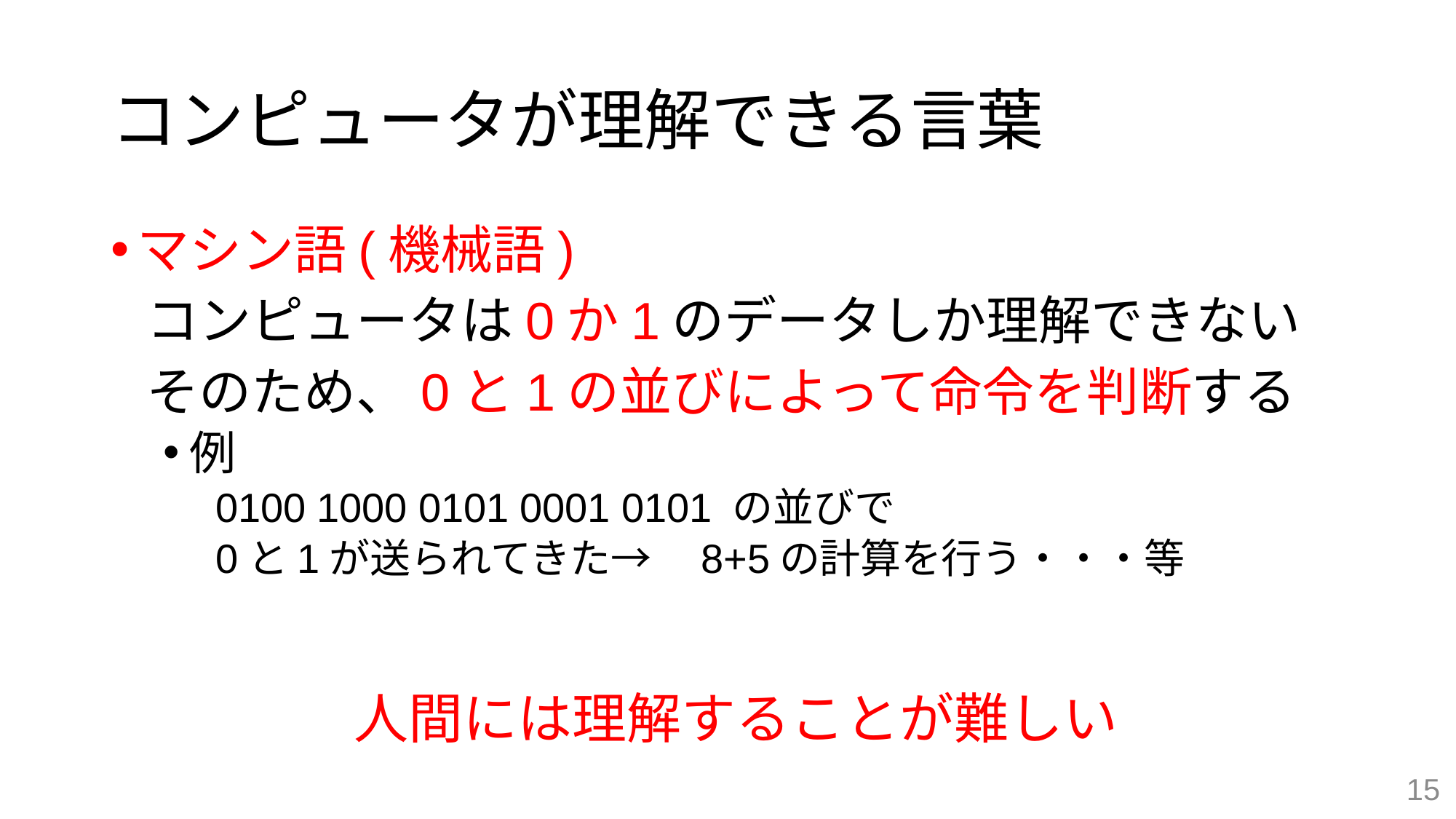

# コンピュータが理解できる言葉
マシン語(機械語)
  コンピュータは0か1のデータしか理解できない
  そのため、0と1の並びによって命令を判断する
例
0100 1000 0101 0001 0101 の並びで
0と1が送られてきた→　8+5の計算を行う・・・等

人間には理解することが難しい
15